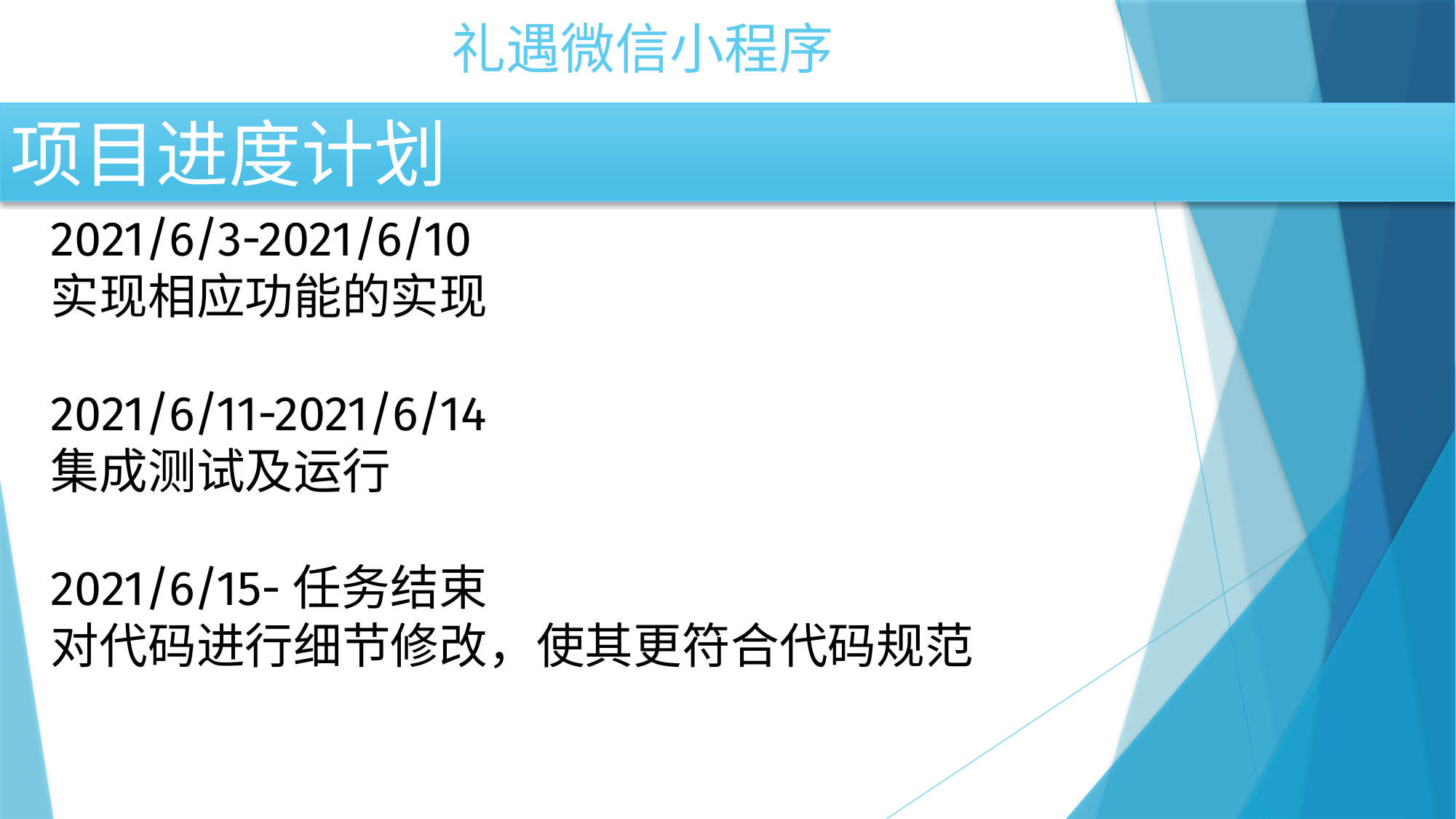

# 礼遇微信小程序
项目进度计划
2021/6/3-2021/6/10
实现相应功能的实现

2021/6/11-2021/6/14
集成测试及运行

2021/6/15-任务结束
对代码进行细节修改，使其更符合代码规范